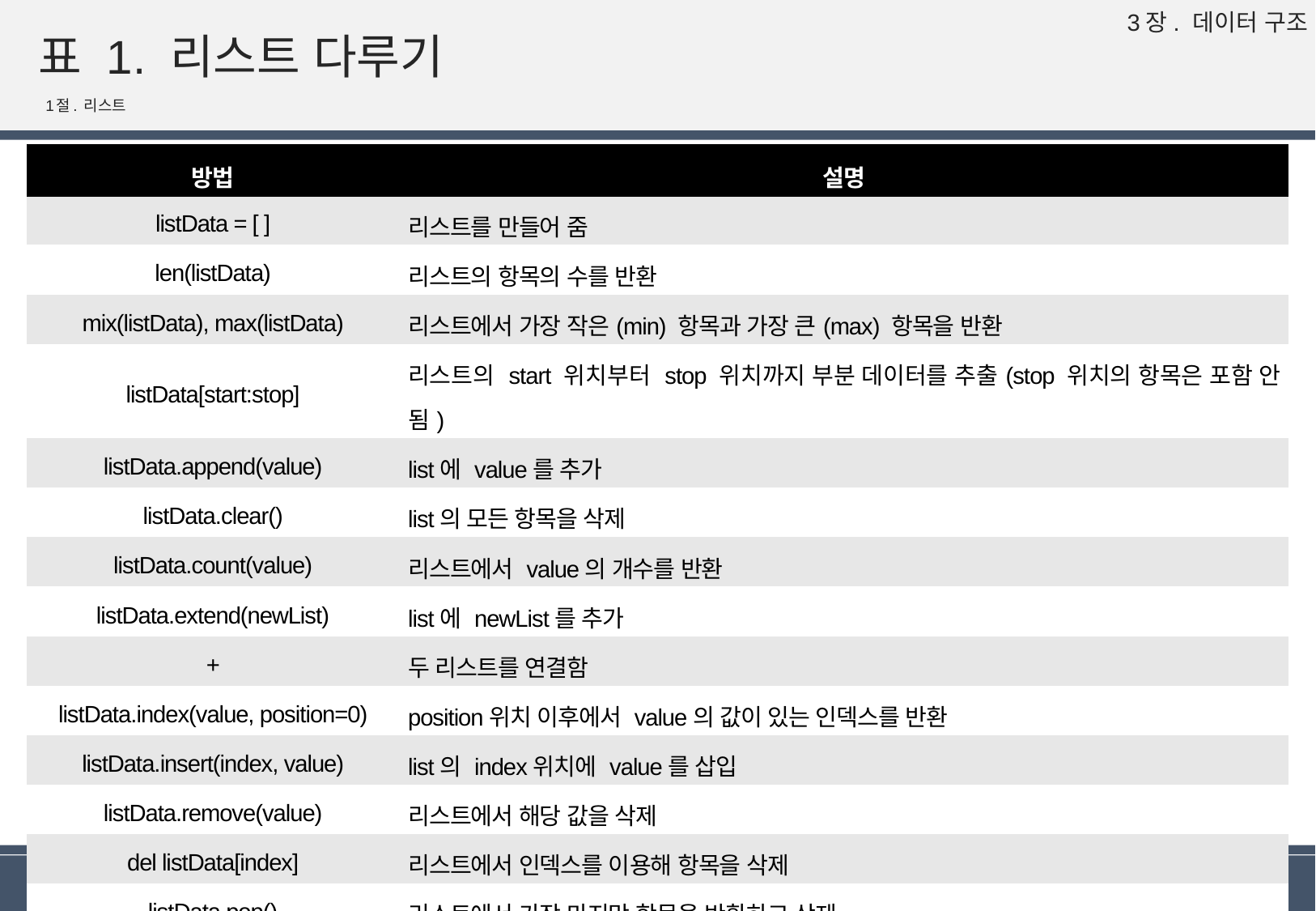

# 표 1. 리스트 다루기
1절. 리스트
| 방법 | 설명 |
| --- | --- |
| listData = [ ] | 리스트를 만들어 줌 |
| len(listData) | 리스트의 항목의 수를 반환 |
| mix(listData), max(listData) | 리스트에서 가장 작은(min) 항목과 가장 큰(max) 항목을 반환 |
| listData[start:stop] | 리스트의 start 위치부터 stop 위치까지 부분 데이터를 추출(stop 위치의 항목은 포함 안 됨) |
| listData.append(value) | list에 value를 추가 |
| listData.clear() | list의 모든 항목을 삭제 |
| listData.count(value) | 리스트에서 value의 개수를 반환 |
| listData.extend(newList) | list에 newList를 추가 |
| + | 두 리스트를 연결함 |
| listData.index(value, position=0) | position위치 이후에서 value의 값이 있는 인덱스를 반환 |
| listData.insert(index, value) | list의 index위치에 value를 삽입 |
| listData.remove(value) | 리스트에서 해당 값을 삭제 |
| del listData[index] | 리스트에서 인덱스를 이용해 항목을 삭제 |
| listData.pop() | 리스트에서 가장 마지막 항목을 반환하고 삭제 |
| listData.reverse() | 리스트의 항목들의 순서를 반대로 함 |
| listData.sort(reverse=False) | 리스트의 항목들을 정렬. reverse 속성을 True로 하면 내림차순으로 정렬 |
5